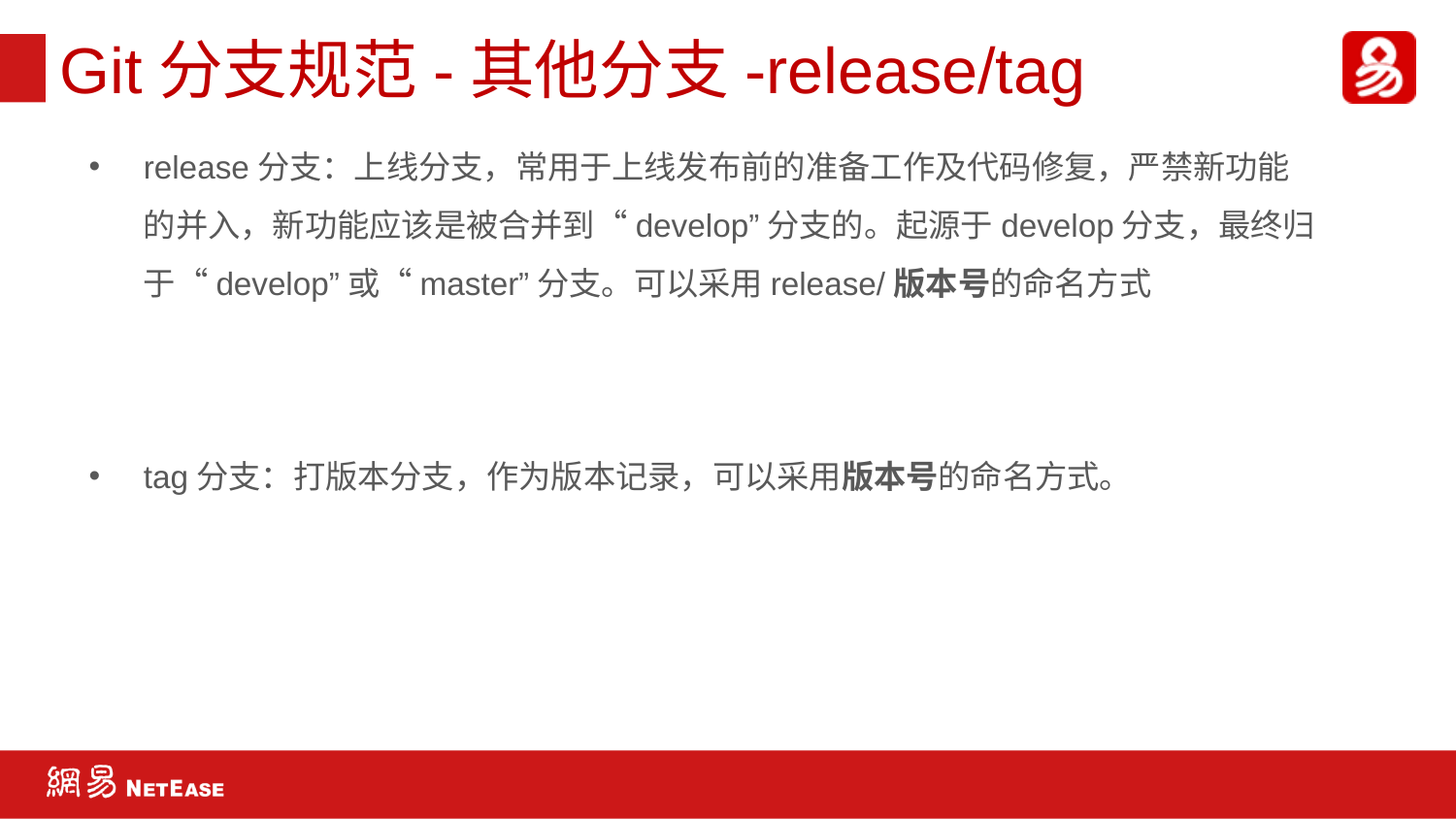

# Git分支规范-其他分支-release/tag
release分支：上线分支，常用于上线发布前的准备工作及代码修复，严禁新功能的并入，新功能应该是被合并到“develop”分支的。起源于develop分支，最终归于“develop”或“master”分支。可以采用release/版本号的命名方式

tag分支：打版本分支，作为版本记录，可以采用版本号的命名方式。